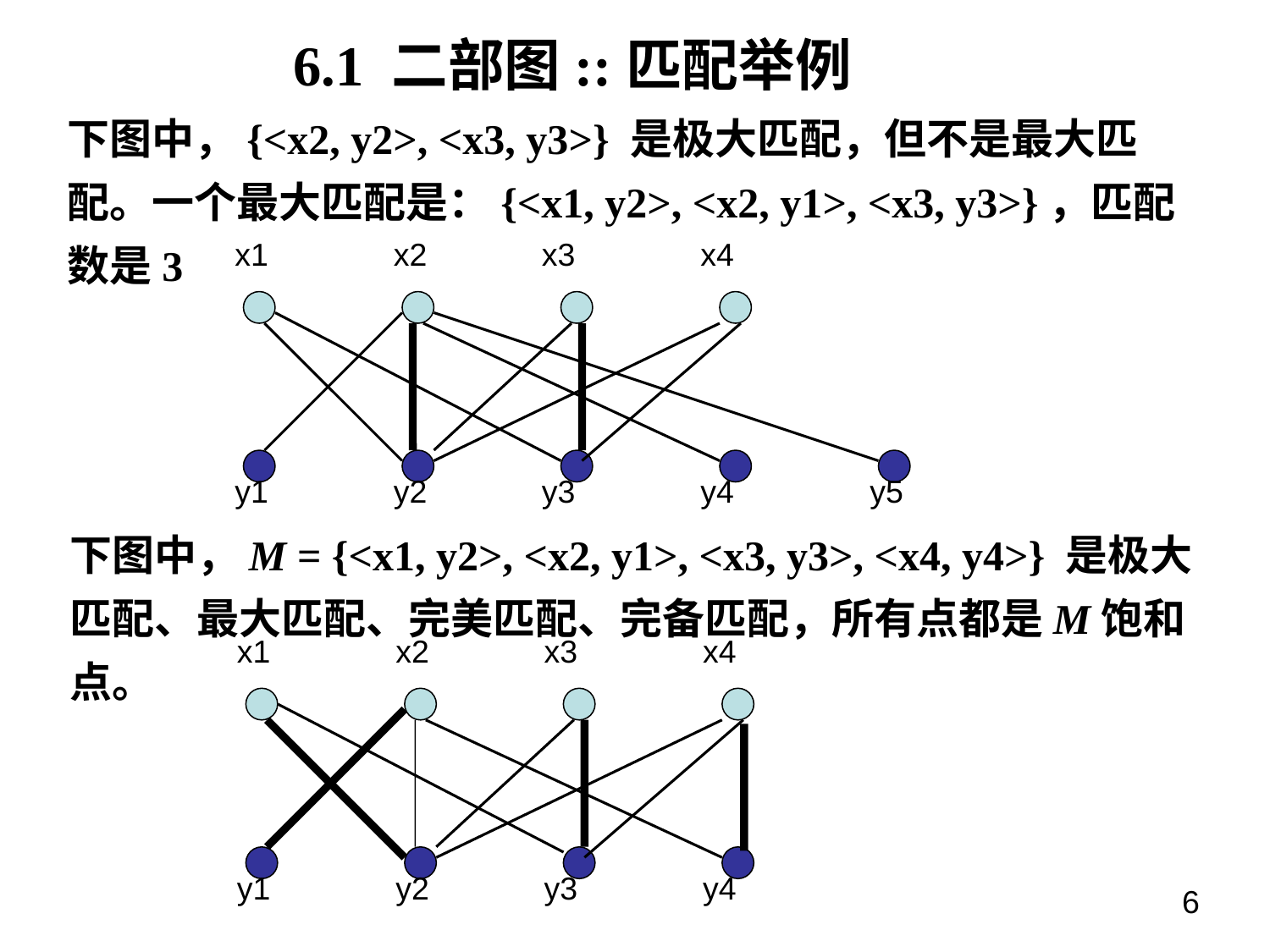

6.1 二部图::匹配举例
下图中，{<x2, y2>, <x3, y3>} 是极大匹配，但不是最大匹配。一个最大匹配是：{<x1, y2>, <x2, y1>, <x3, y3>}，匹配数是3
x1
x2
x3
x4

y1
y2
y3
y4
y5
下图中，M = {<x1, y2>, <x2, y1>, <x3, y3>, <x4, y4>} 是极大匹配、最大匹配、完美匹配、完备匹配，所有点都是M饱和点。
x1
x2
x3
x4

y1
y2
y3
y4
6